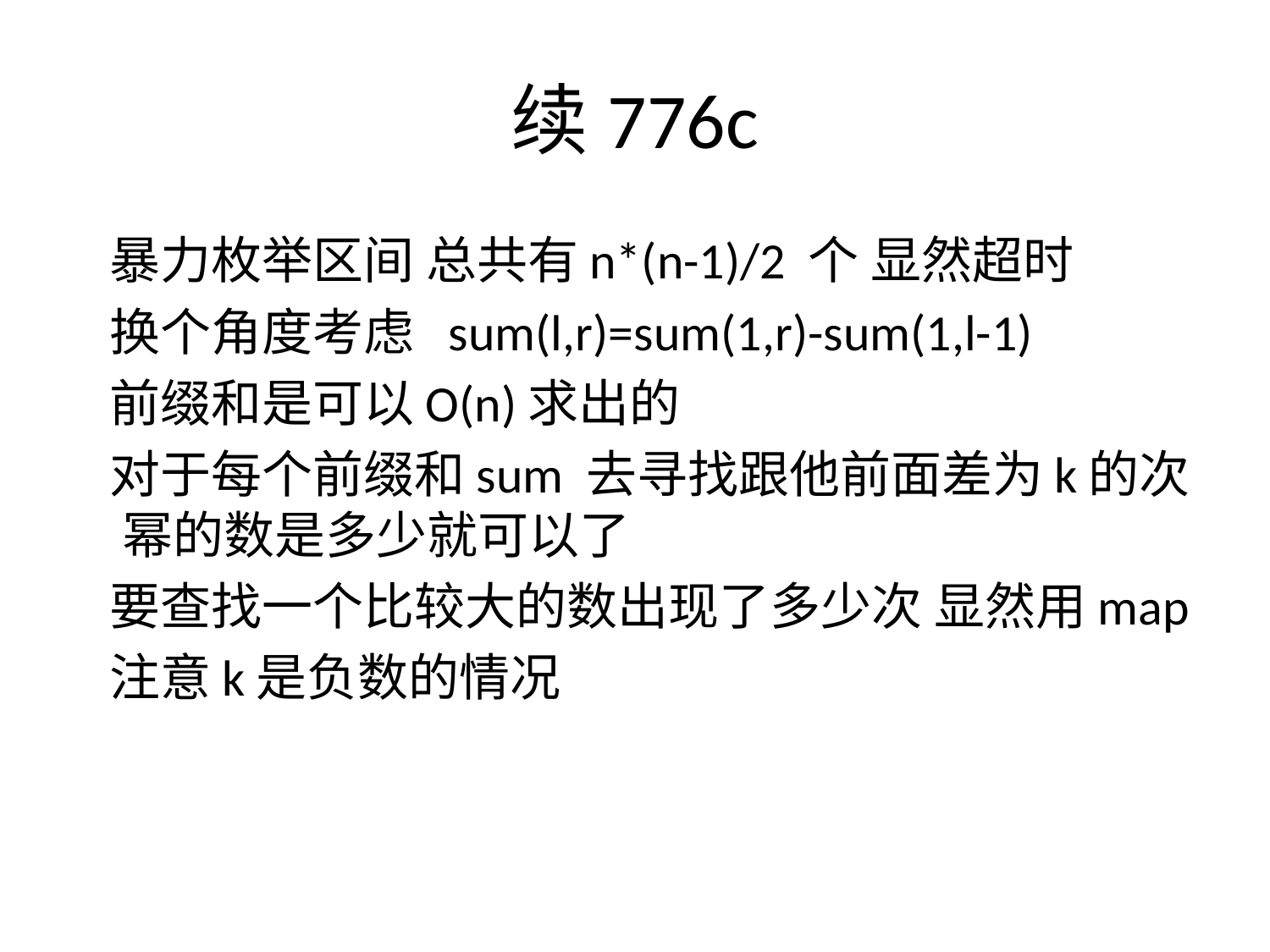

# 续776c
  暴力枚举区间 总共有n*(n-1)/2 个 显然超时
  换个角度考虑  sum(l,r)=sum(1,r)-sum(1,l-1)
  前缀和是可以O(n)求出的
  对于每个前缀和sum 去寻找跟他前面差为k的次幂的数是多少就可以了
  要查找一个比较大的数出现了多少次 显然用map
  注意k是负数的情况